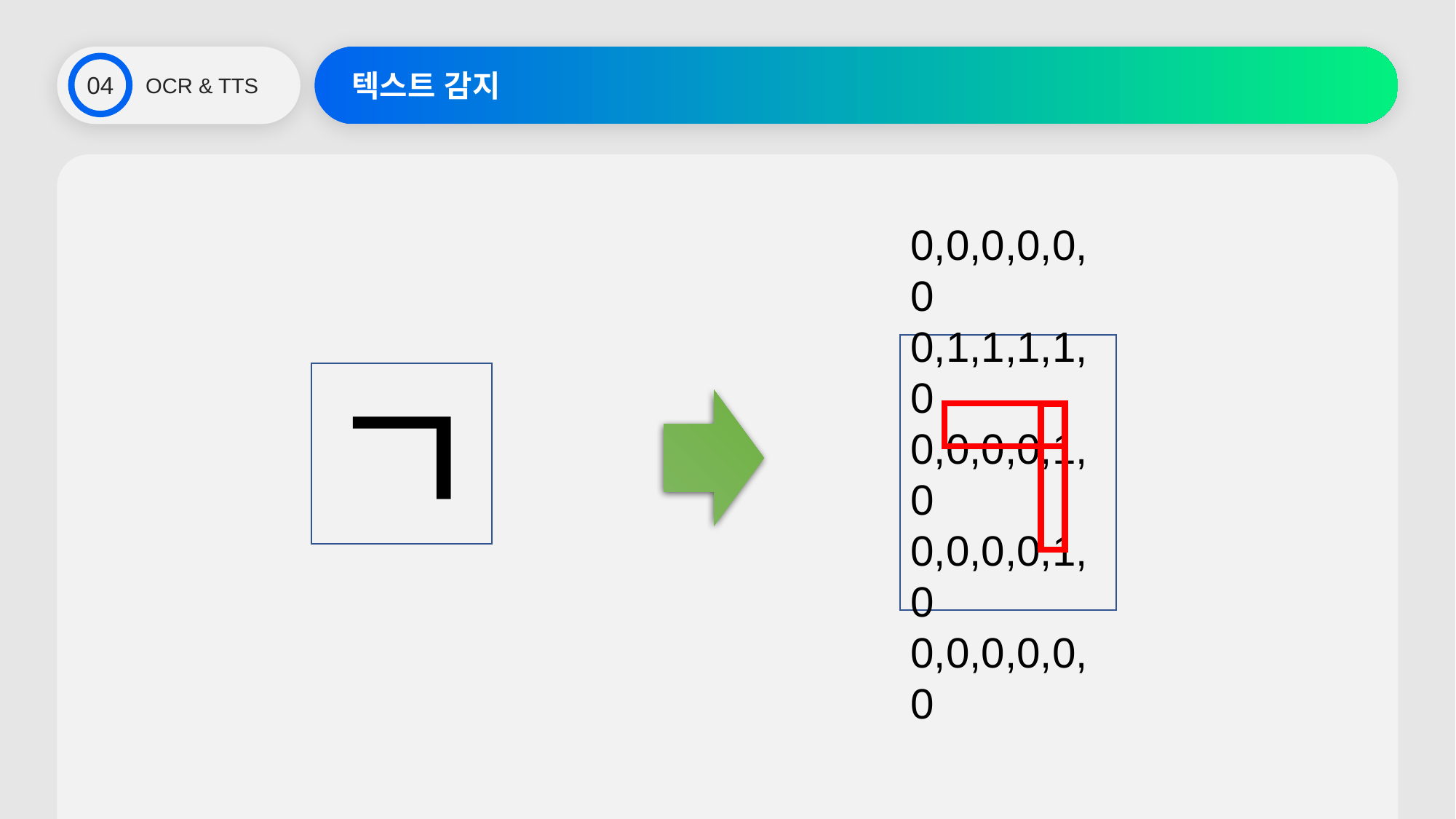

OCR & TTS
텍스트 감지
04

0,0,0,0,0,0
0,1,1,1,1,0
0,0,0,0,1,0
0,0,0,0,1,0
0,0,0,0,0,0
ㄱ